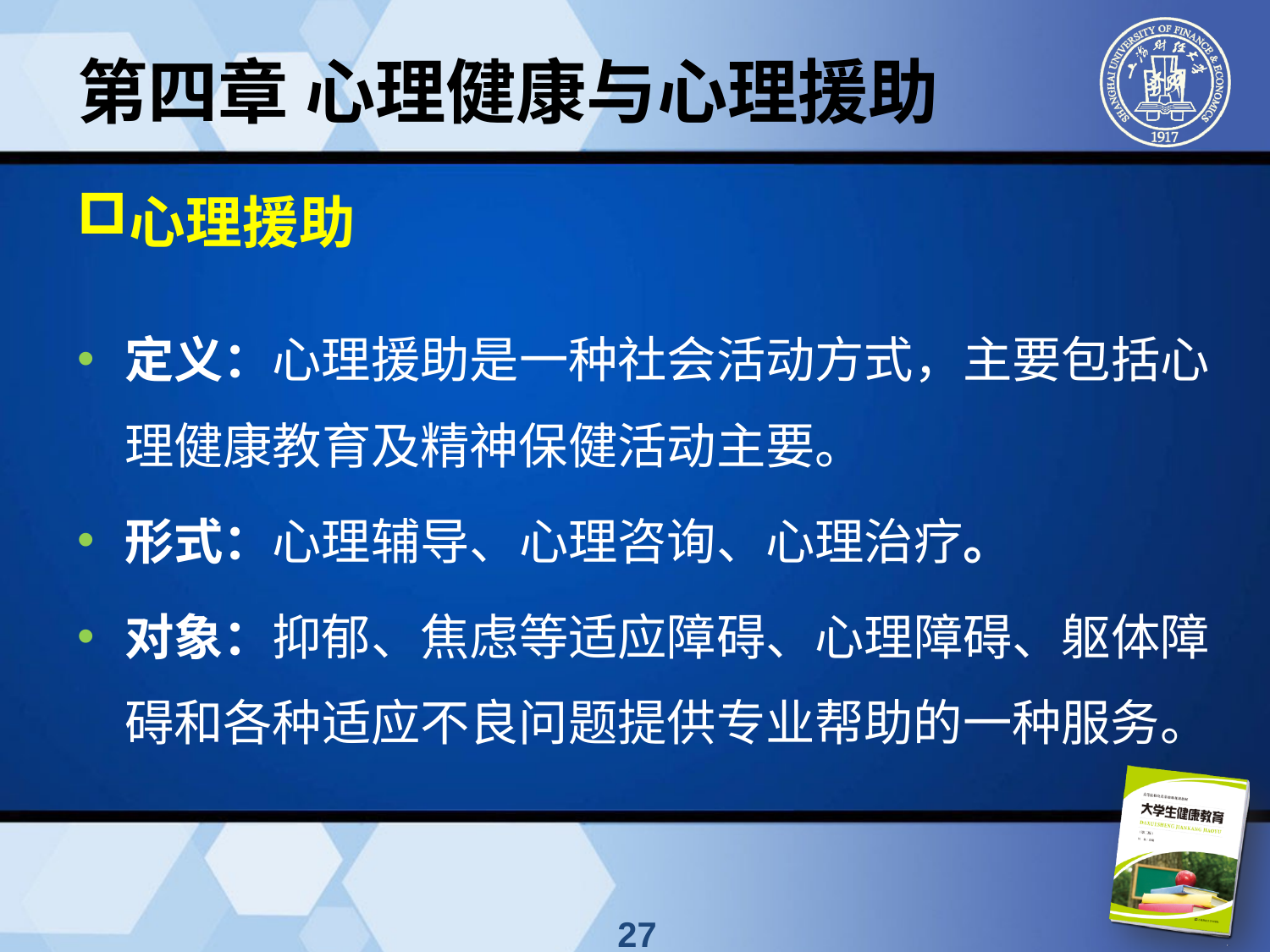

第四章 心理健康与心理援助
心理援助
定义：心理援助是一种社会活动方式，主要包括心理健康教育及精神保健活动主要。
形式：心理辅导、心理咨询、心理治疗。
对象：抑郁、焦虑等适应障碍、心理障碍、躯体障碍和各种适应不良问题提供专业帮助的一种服务。

27